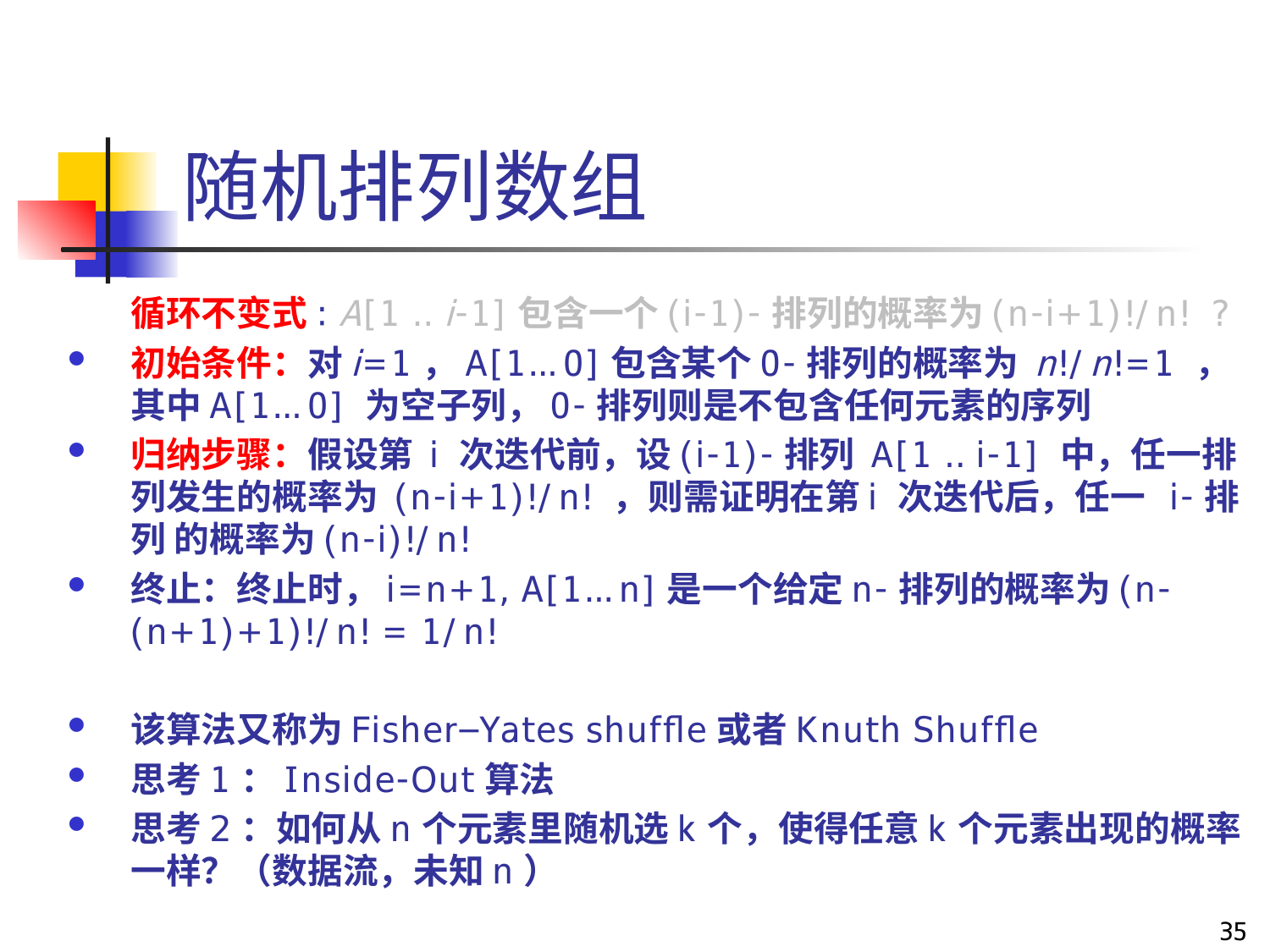

随机排列数组
	循环不变式: A[1 .. i-1]包含一个(i-1)-排列的概率为(n-i+1)!/n!  ?
初始条件：对i=1，A[1…0]包含某个0-排列的概率为 n!/n!=1 ，其中A[1…0] 为空子列，0-排列则是不包含任何元素的序列
归纳步骤：假设第 i 次迭代前，设(i-1)-排列 A[1 .. i-1] 中，任一排列发生的概率为 (n-i+1)!/n! ，则需证明在第i 次迭代后，任一  i-排列 的概率为(n-i)!/n!
终止：终止时，i=n+1, A[1…n]是一个给定n-排列的概率为(n-(n+1)+1)!/n! = 1/n!

该算法又称为Fisher–Yates shuffle或者Knuth Shuffle
思考1：Inside-Out算法
思考2：如何从n个元素里随机选k个，使得任意k个元素出现的概率一样？（数据流，未知n）

35